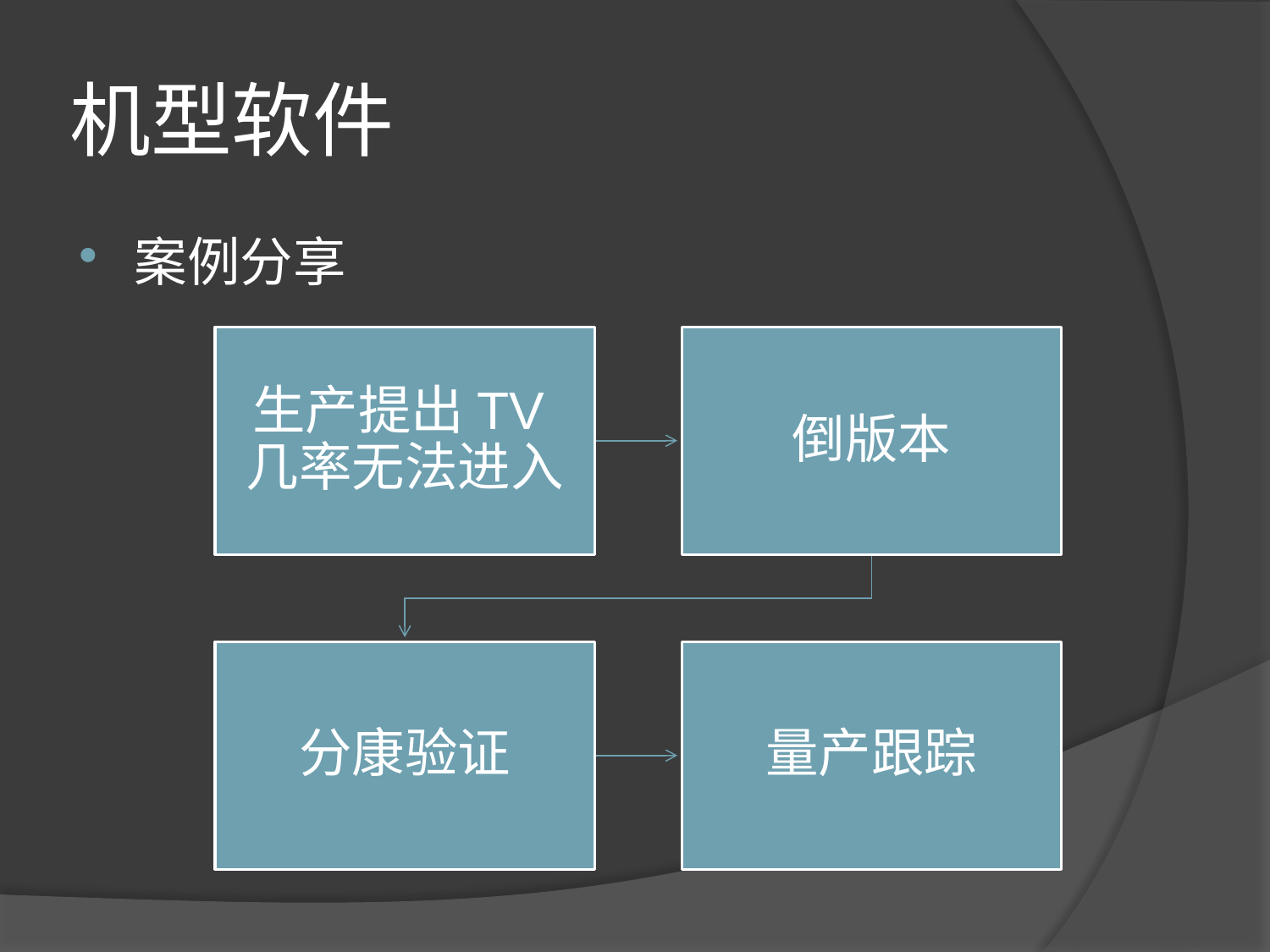

# 机型软件
案例分享

生产提出TV几率无法进入

倒版本

分康验证
量产跟踪